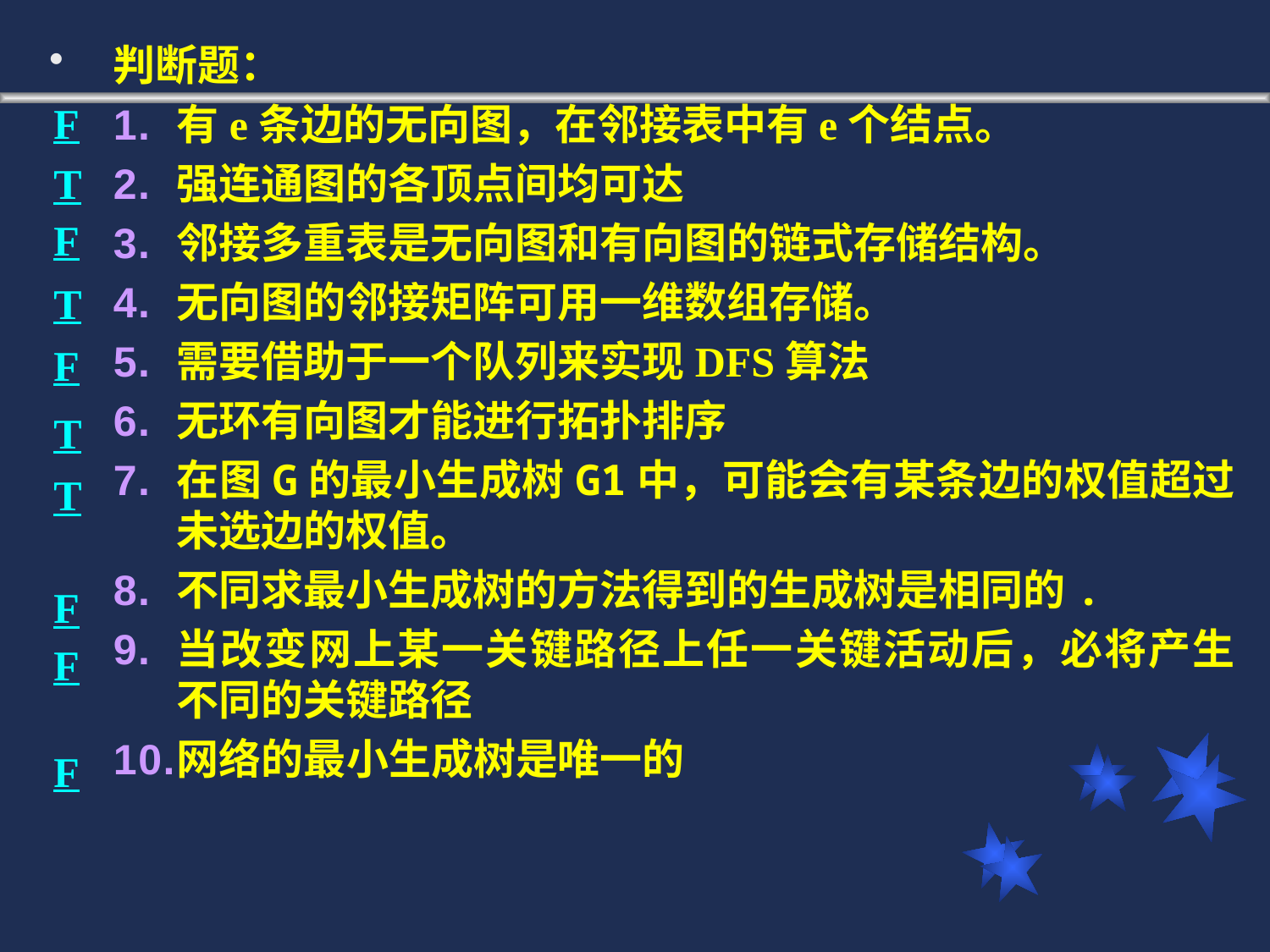

判断题：
有e条边的无向图，在邻接表中有e个结点。
强连通图的各顶点间均可达
邻接多重表是无向图和有向图的链式存储结构。
无向图的邻接矩阵可用一维数组存储。
需要借助于一个队列来实现DFS算法
无环有向图才能进行拓扑排序
在图G的最小生成树G1中，可能会有某条边的权值超过未选边的权值。
不同求最小生成树的方法得到的生成树是相同的.
当改变网上某一关键路径上任一关键活动后，必将产生不同的关键路径
网络的最小生成树是唯一的
F
T
F
T
F
T
T
F
F
F